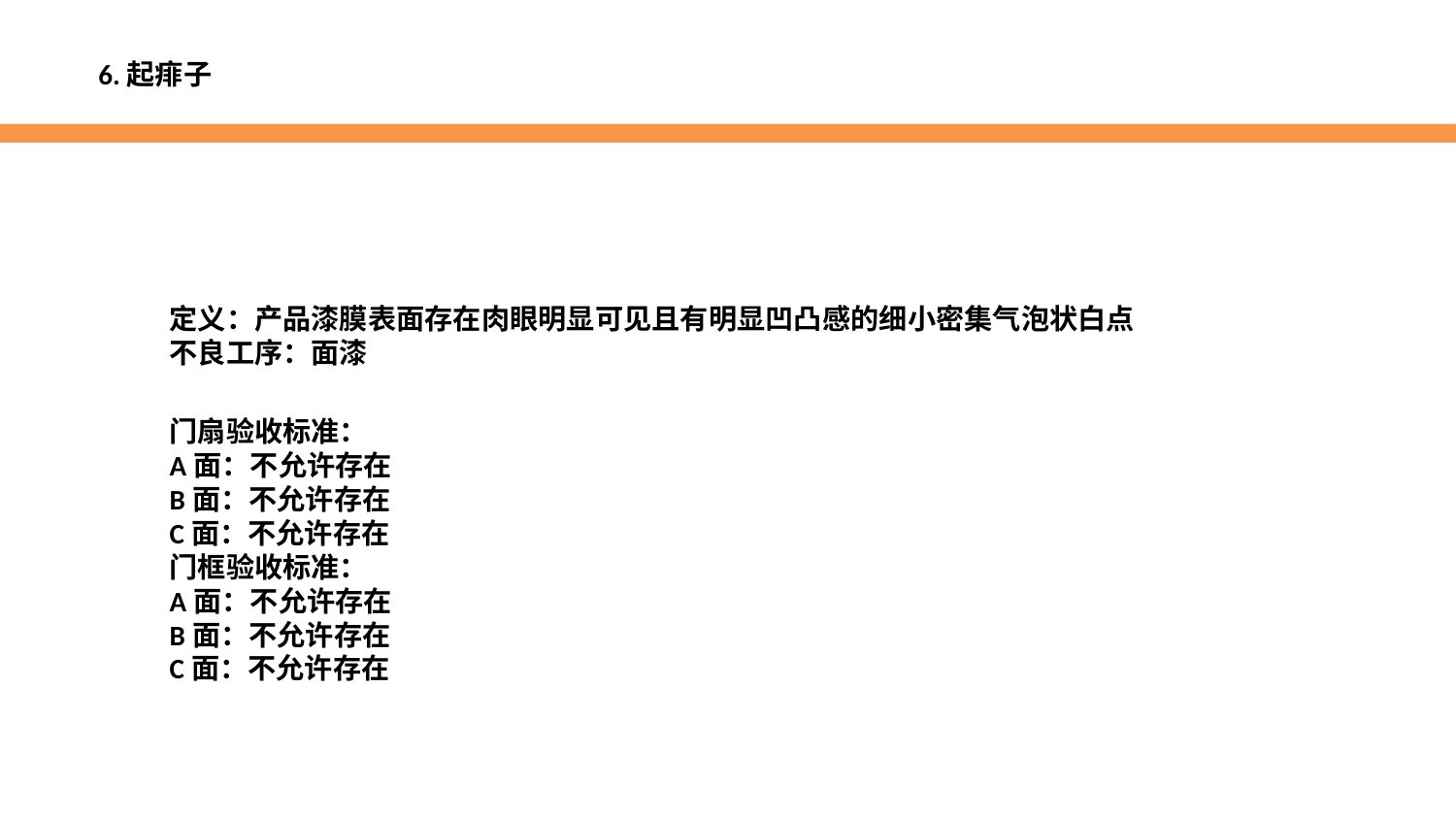

6.起痱子
定义：产品漆膜表面存在肉眼明显可见且有明显凹凸感的细小密集气泡状白点
不良工序：面漆
门扇验收标准：
A面：不允许存在
B面：不允许存在
C面：不允许存在
门框验收标准：
A面：不允许存在
B面：不允许存在
C面：不允许存在